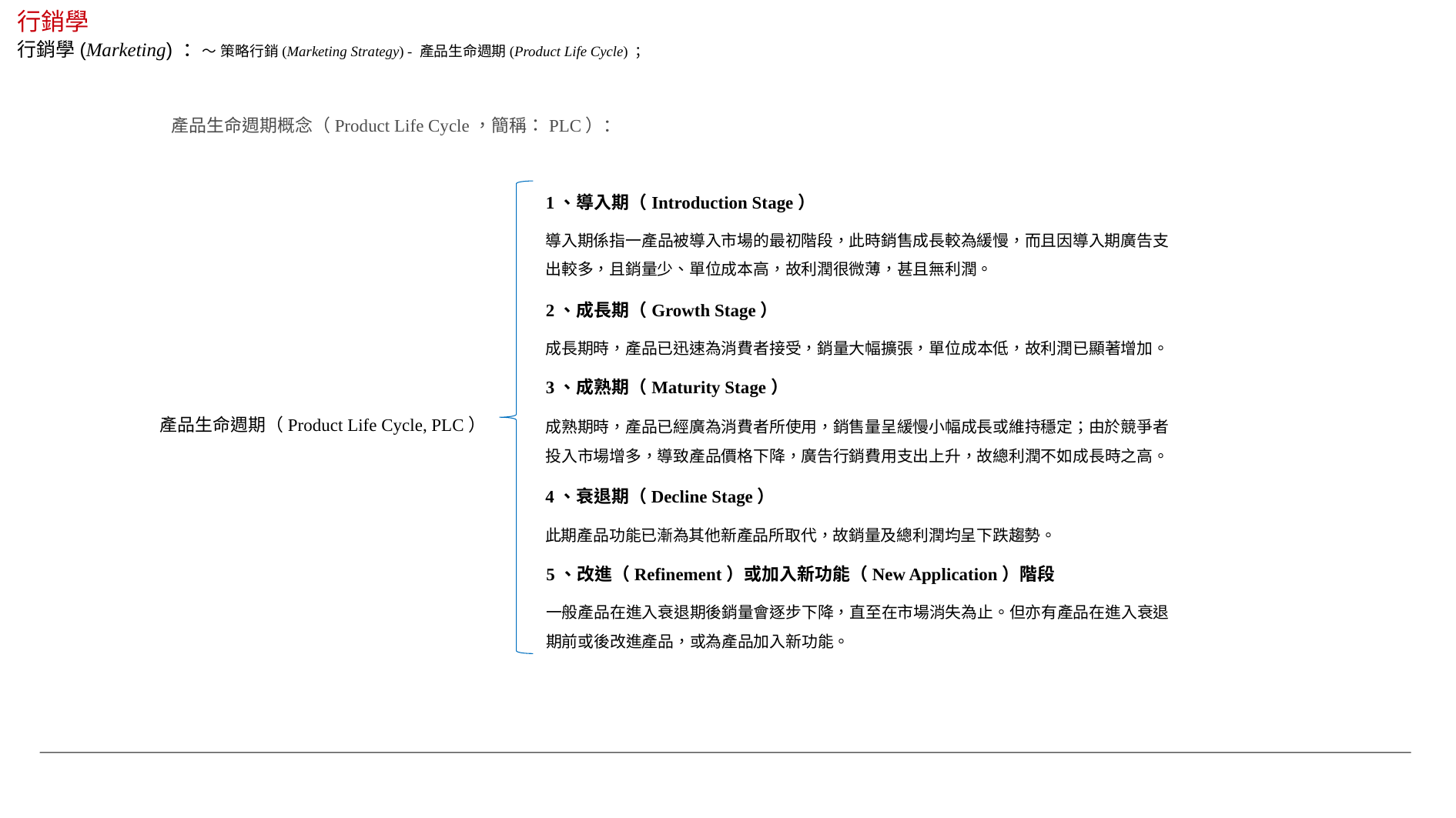

行銷學
行銷學(Marketing) ：～ 策略行銷(Marketing Strategy) - 產品生命週期(Product Life Cycle) ；
產品生命週期概念（Product Life Cycle，簡稱：PLC）：
1、導入期（Introduction Stage）

導入期係指一產品被導入市場的最初階段，此時銷售成長較為緩慢，而且因導入期廣告支出較多，且銷量少、單位成本高，故利潤很微薄，甚且無利潤。
2、成長期（Growth Stage）
成長期時，產品已迅速為消費者接受，銷量大幅擴張，單位成本低，故利潤已顯著增加。
3、成熟期（Maturity Stage）
產品生命週期（Product Life Cycle, PLC）
成熟期時，產品已經廣為消費者所使用，銷售量呈緩慢小幅成長或維持穩定；由於競爭者投入市場增多，導致產品價格下降，廣告行銷費用支出上升，故總利潤不如成長時之高。
4、衰退期（Decline Stage）
此期產品功能已漸為其他新產品所取代，故銷量及總利潤均呈下跌趨勢。
5、改進（Refinement）或加入新功能（New Application）階段
一般產品在進入衰退期後銷量會逐步下降，直至在市場消失為止。但亦有產品在進入衰退期前或後改進產品，或為產品加入新功能。